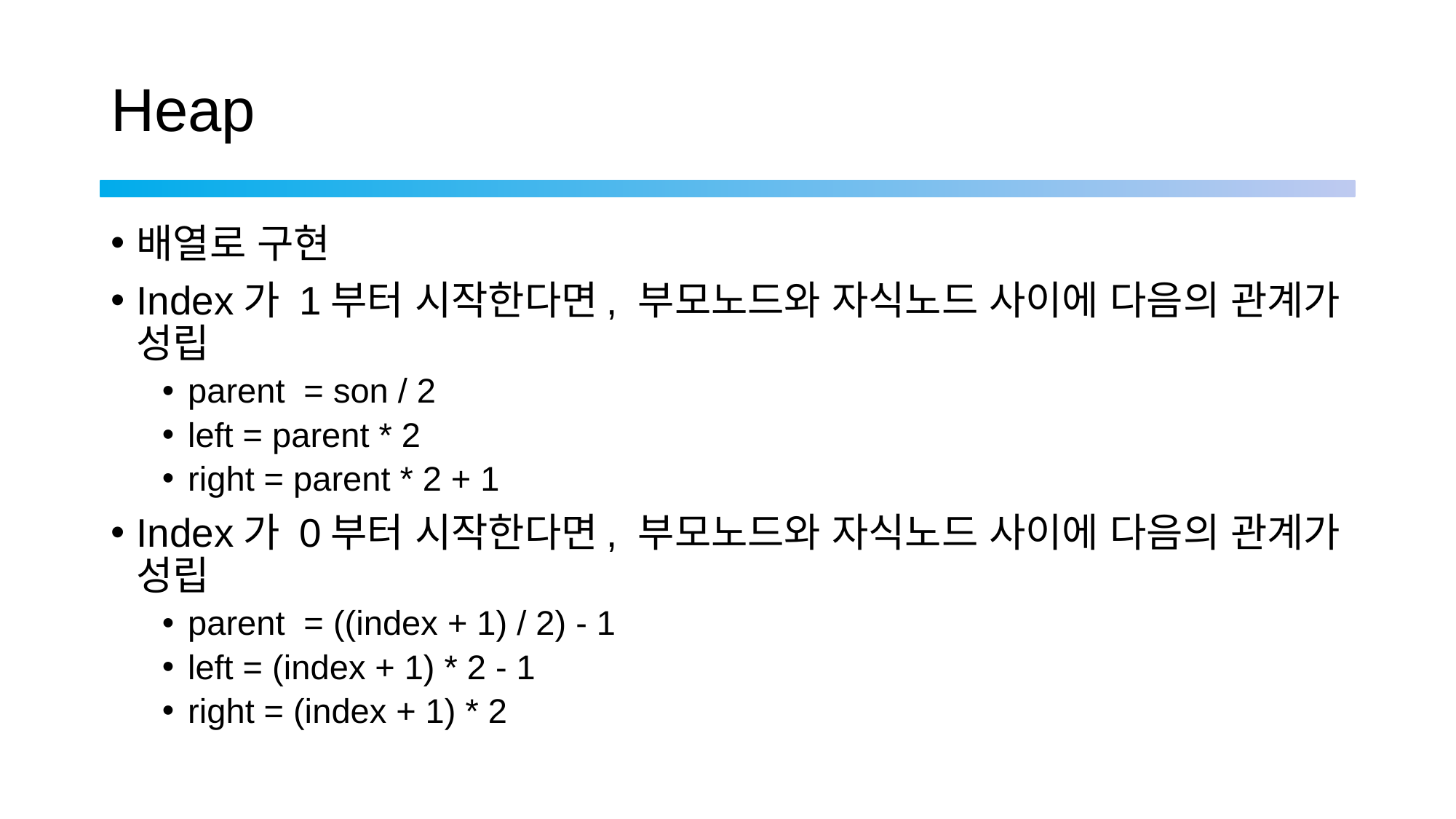

# Heap
배열로 구현
Index가 1부터 시작한다면, 부모노드와 자식노드 사이에 다음의 관계가 성립
parent  = son / 2
left = parent * 2
right = parent * 2 + 1
Index가 0부터 시작한다면, 부모노드와 자식노드 사이에 다음의 관계가 성립
parent  = ((index + 1) / 2) - 1
left = (index + 1) * 2 - 1
right = (index + 1) * 2